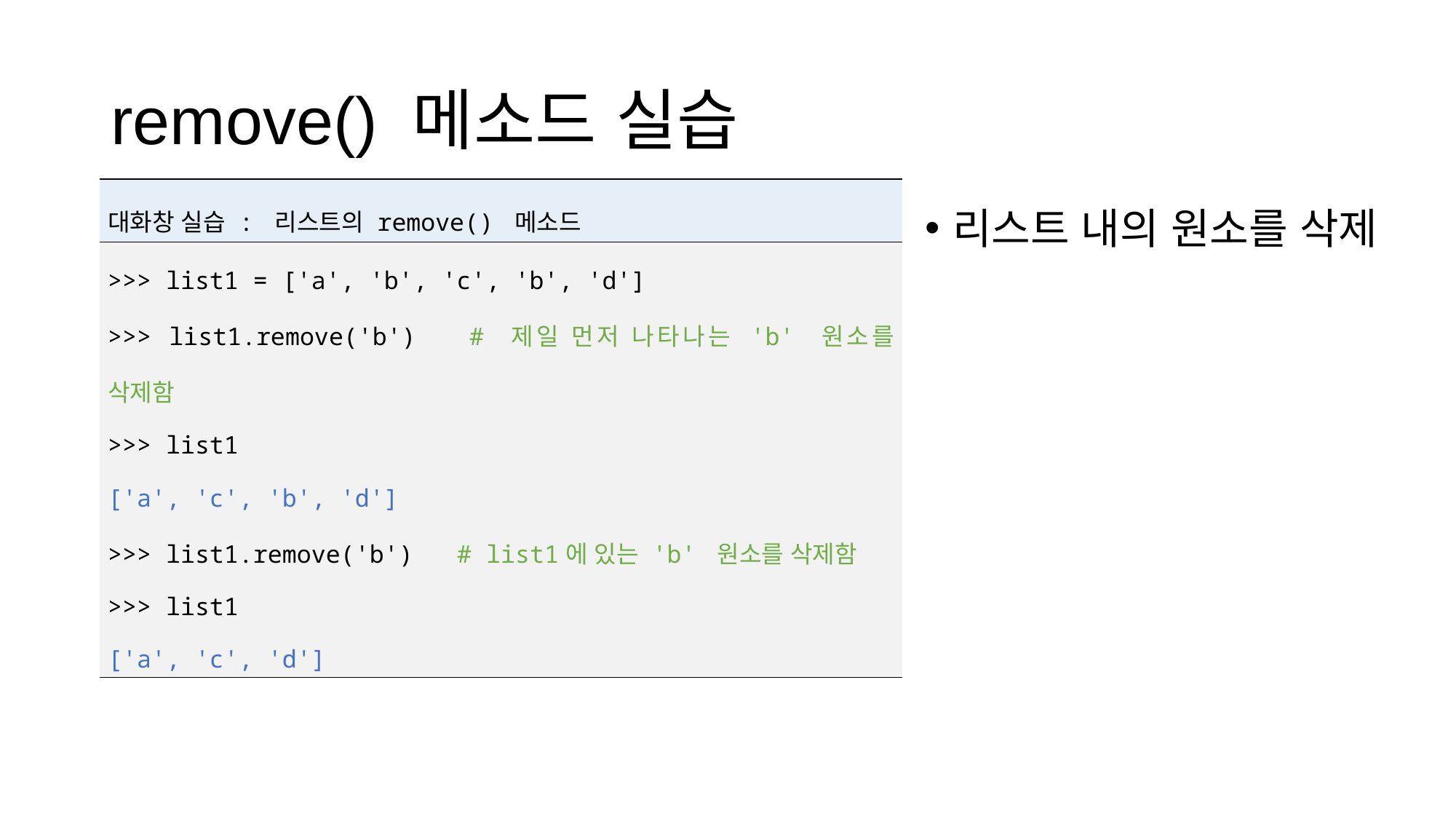

# remove() 메소드 실습
| 대화창 실습 : 리스트의 remove() 메소드 |
| --- |
| >>> list1 = ['a', 'b', 'c', 'b', 'd'] >>> list1.remove('b') # 제일 먼저 나타나는 'b' 원소를 삭제함 >>> list1 ['a', 'c', 'b', 'd'] >>> list1.remove('b') # list1에 있는 'b' 원소를 삭제함 >>> list1 ['a', 'c', 'd'] |
리스트 내의 원소를 삭제